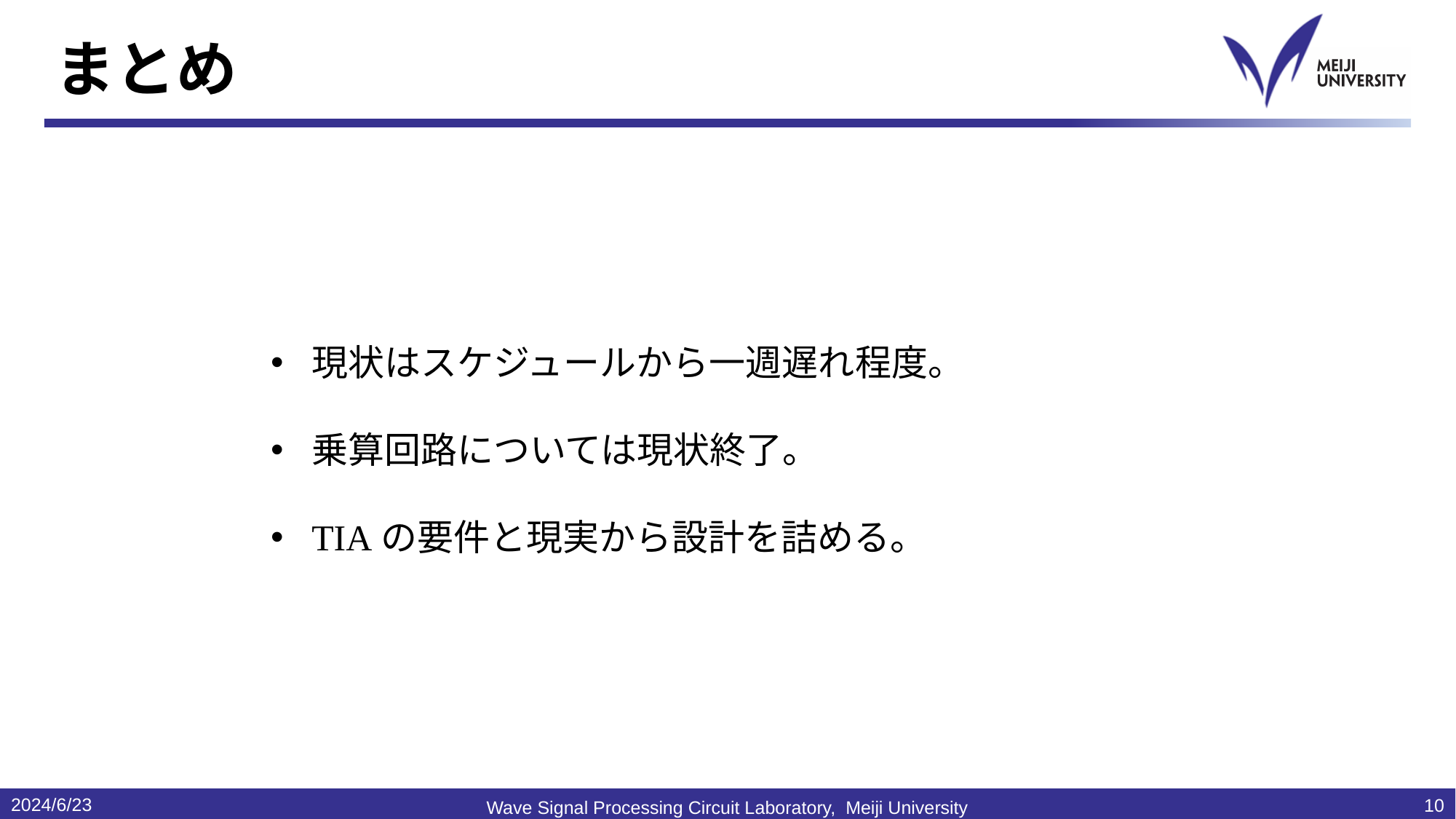

# まとめ
現状はスケジュールから一週遅れ程度。

乗算回路については現状終了。

TIAの要件と現実から設計を詰める。
2024/6/23
10
Wave Signal Processing Circuit Laboratory,  Meiji University